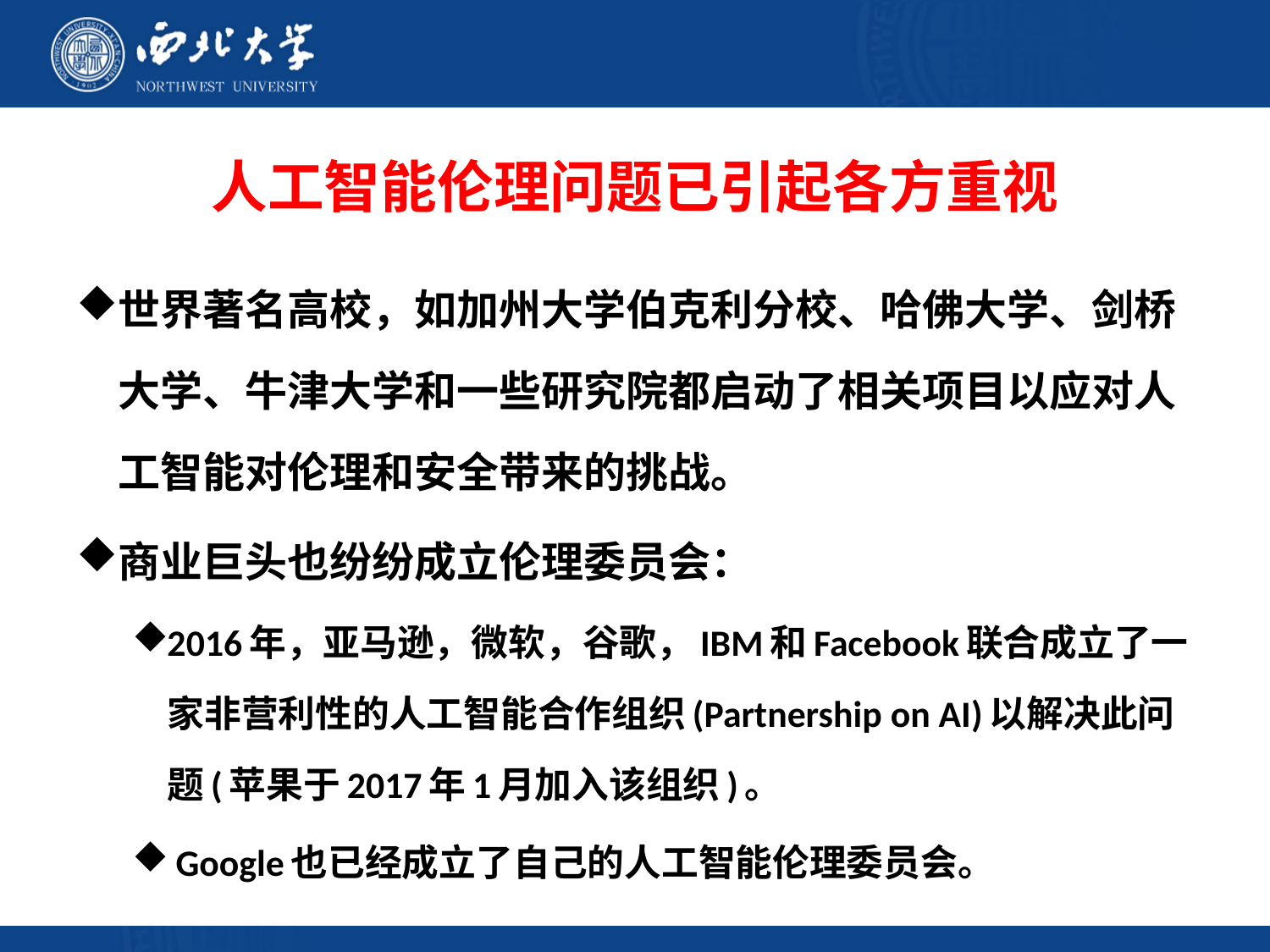

人工智能伦理问题已引起各方重视
世界著名高校，如加州大学伯克利分校、哈佛大学、剑桥大学、牛津大学和一些研究院都启动了相关项目以应对人工智能对伦理和安全带来的挑战。
商业巨头也纷纷成立伦理委员会：
2016年，亚马逊，微软，谷歌，IBM和Facebook联合成立了一家非营利性的人工智能合作组织(Partnership on AI)以解决此问题(苹果于2017年1月加入该组织)。
 Google也已经成立了自己的人工智能伦理委员会。